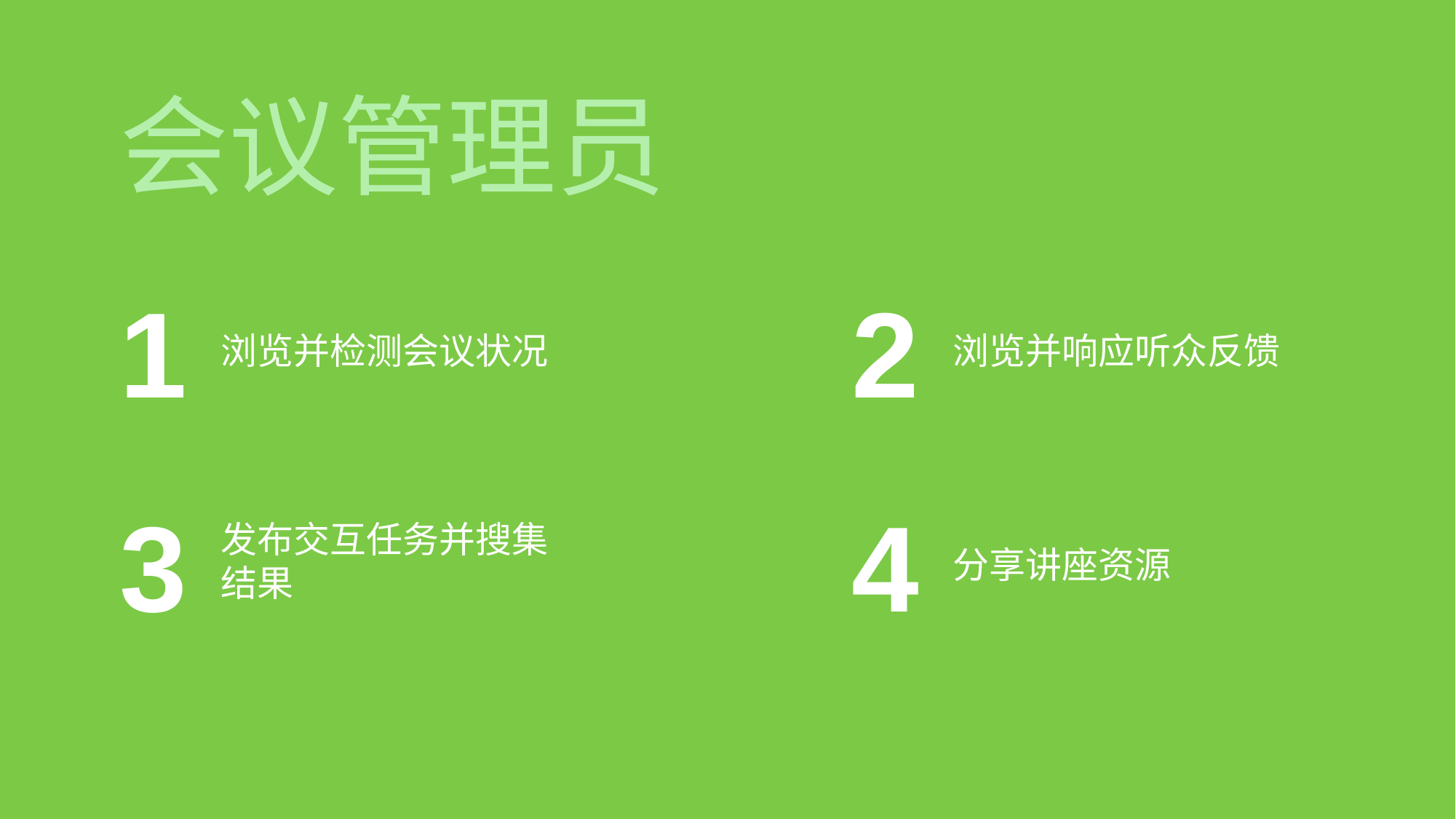

会议管理员
1
浏览并检测会议状况
2
浏览并响应听众反馈
3
发布交互任务并搜集结果
4
分享讲座资源